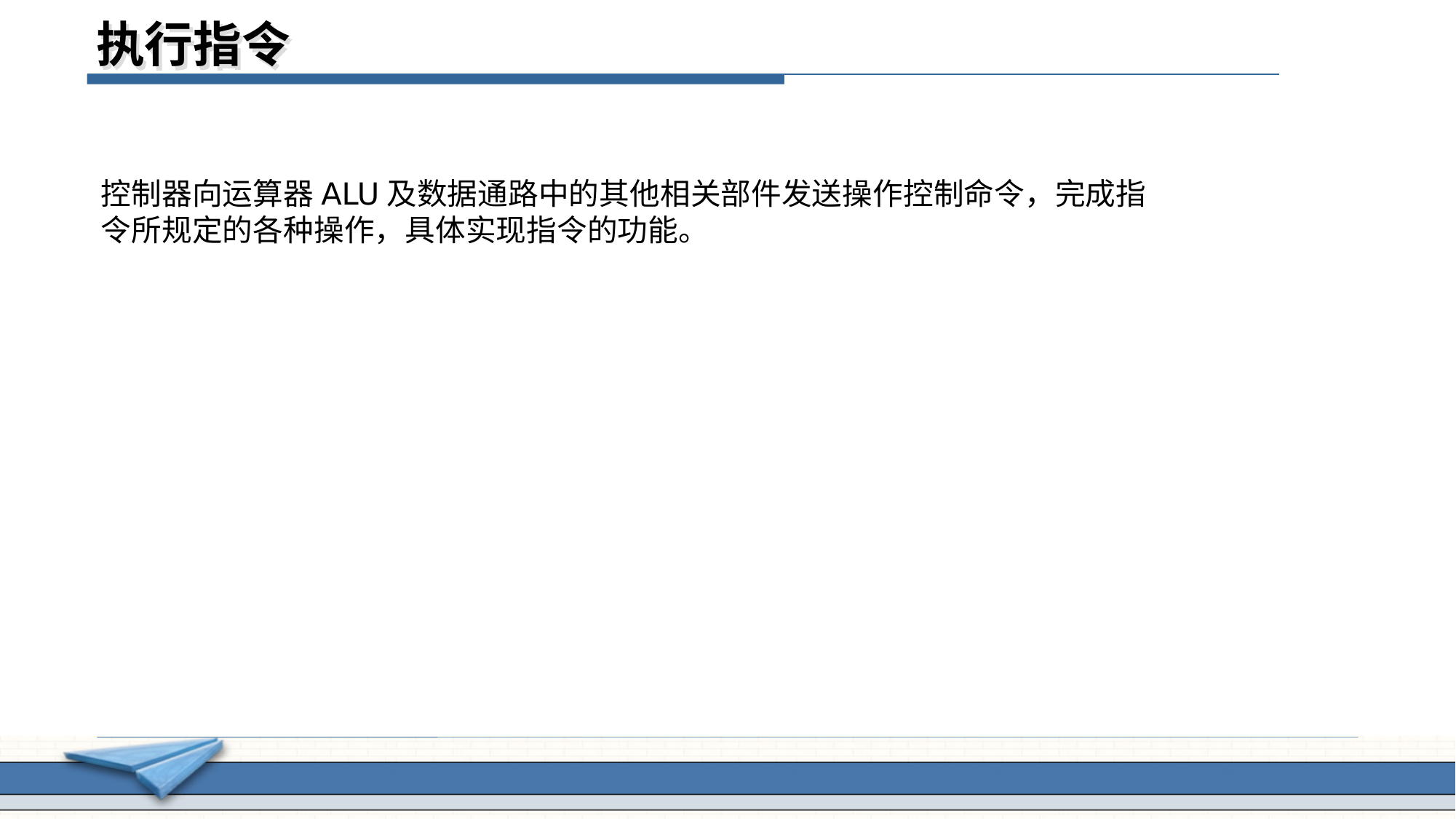

# 执行指令
控制器向运算器ALU及数据通路中的其他相关部件发送操作控制命令，完成指令所规定的各种操作，具体实现指令的功能。